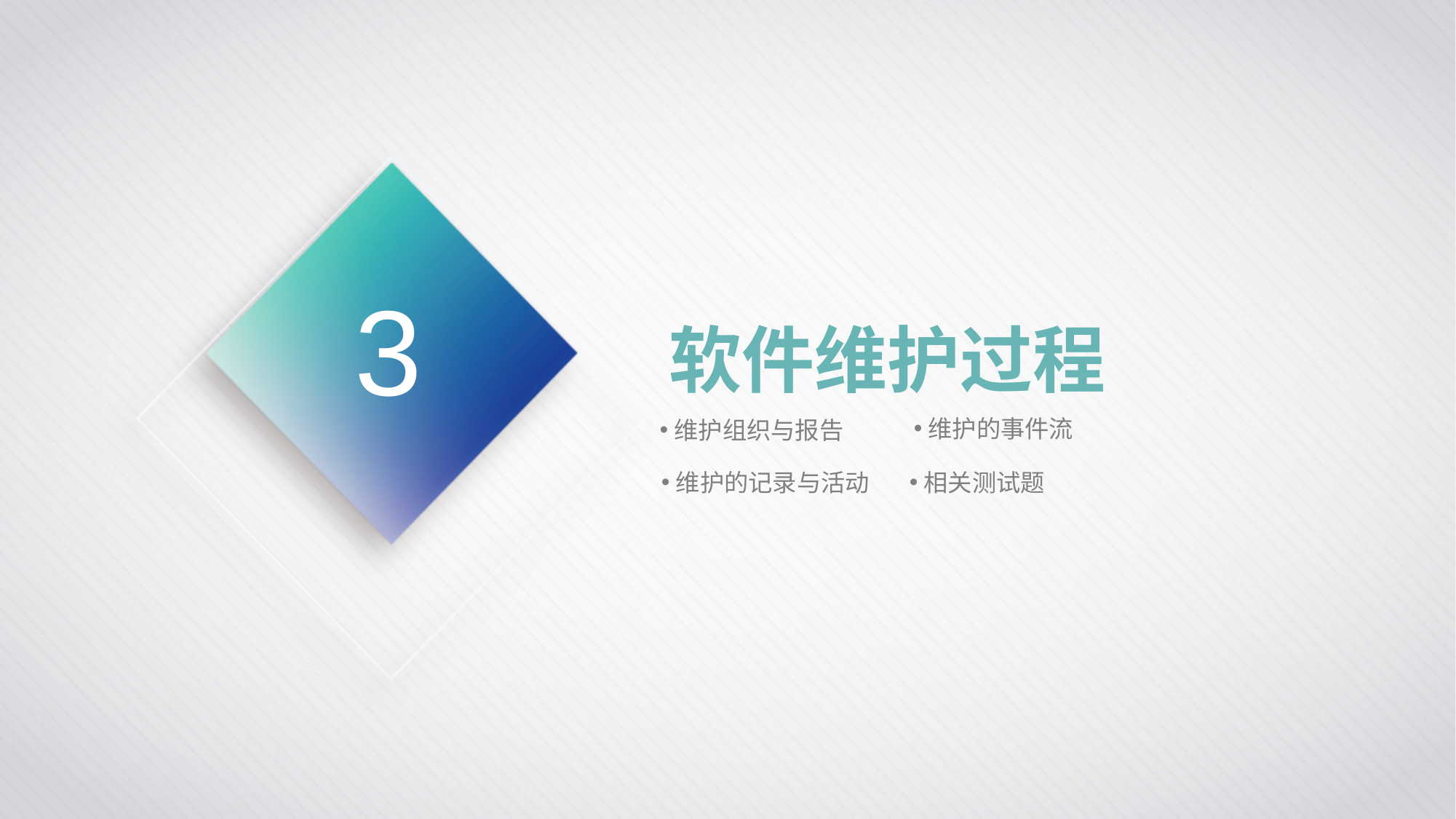

软件维护过程
3
维护的事件流
维护组织与报告
维护的记录与活动
相关测试题